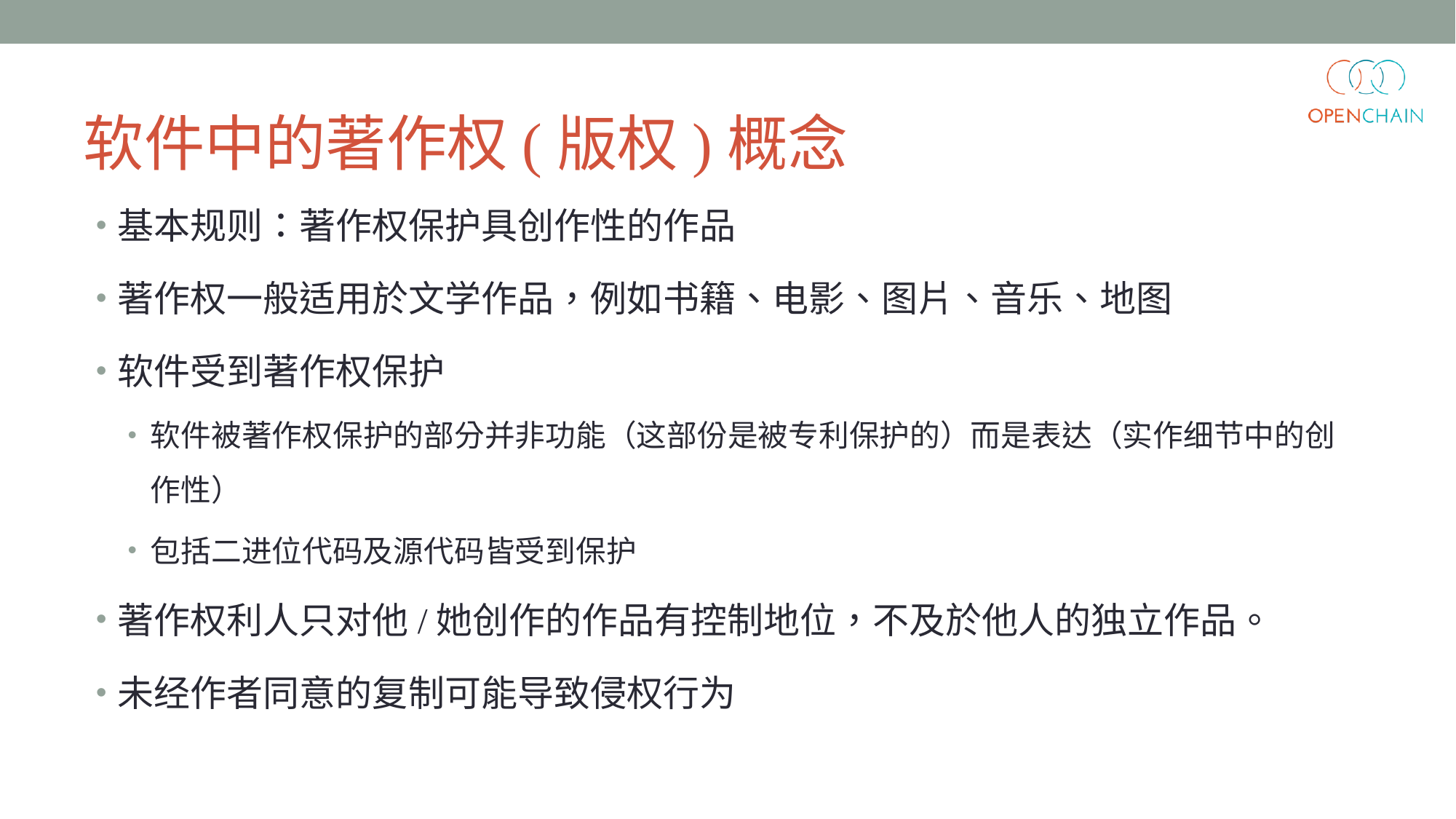

# 软件中的著作权(版权)概念
基本规则：著作权保护具创作性的作品
著作权一般适用於文学作品，例如书籍、电影、图片、音乐、地图
软件受到著作权保护
软件被著作权保护的部分并非功能（这部份是被专利保护的）而是表达（实作细节中的创作性）
包括二进位代码及源代码皆受到保护
著作权利人只对他/她创作的作品有控制地位，不及於他人的独立作品。
未经作者同意的复制可能导致侵权行为